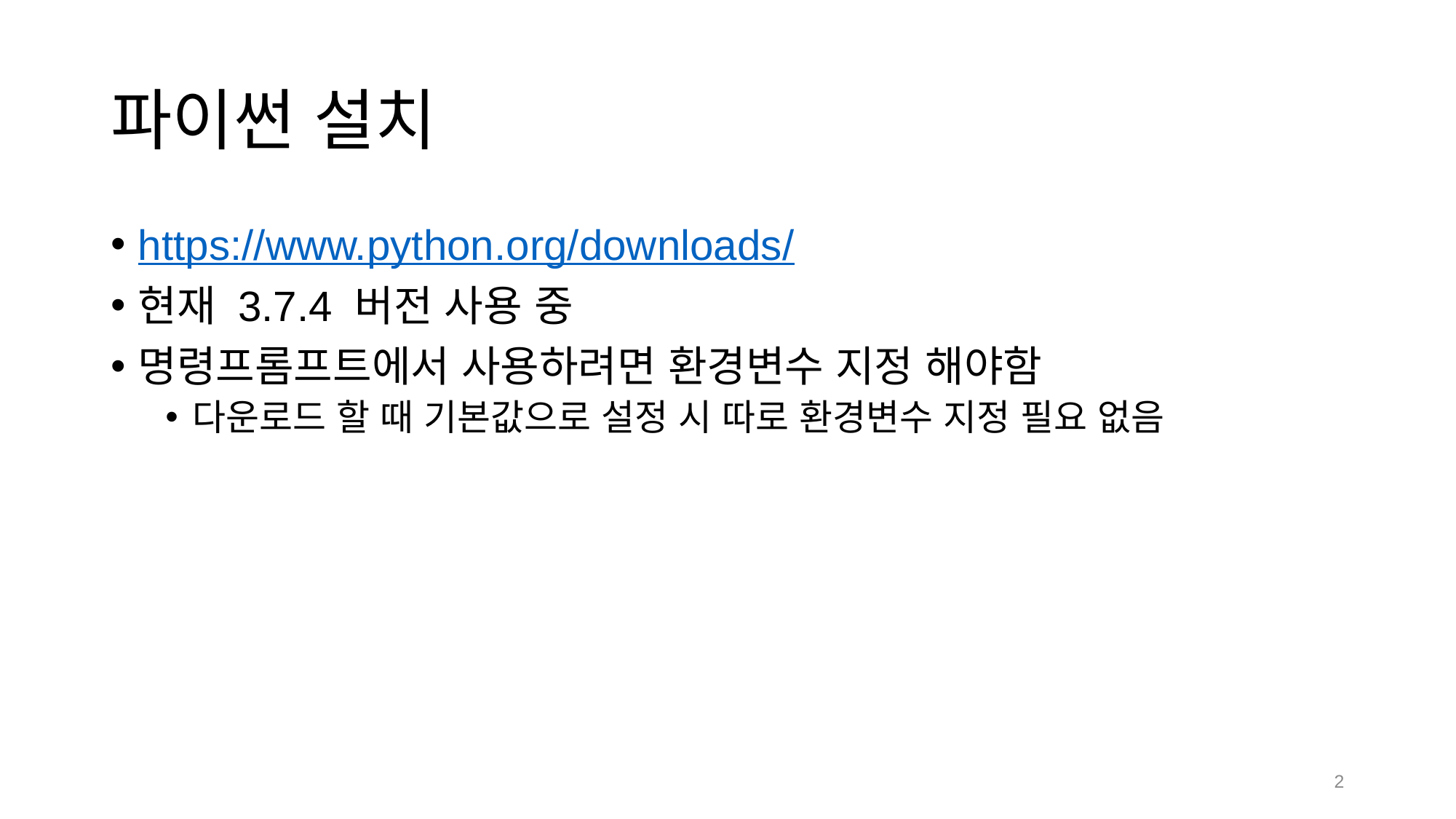

# 파이썬 설치
https://www.python.org/downloads/
현재 3.7.4 버전 사용 중
명령프롬프트에서 사용하려면 환경변수 지정 해야함
다운로드 할 때 기본값으로 설정 시 따로 환경변수 지정 필요 없음
2